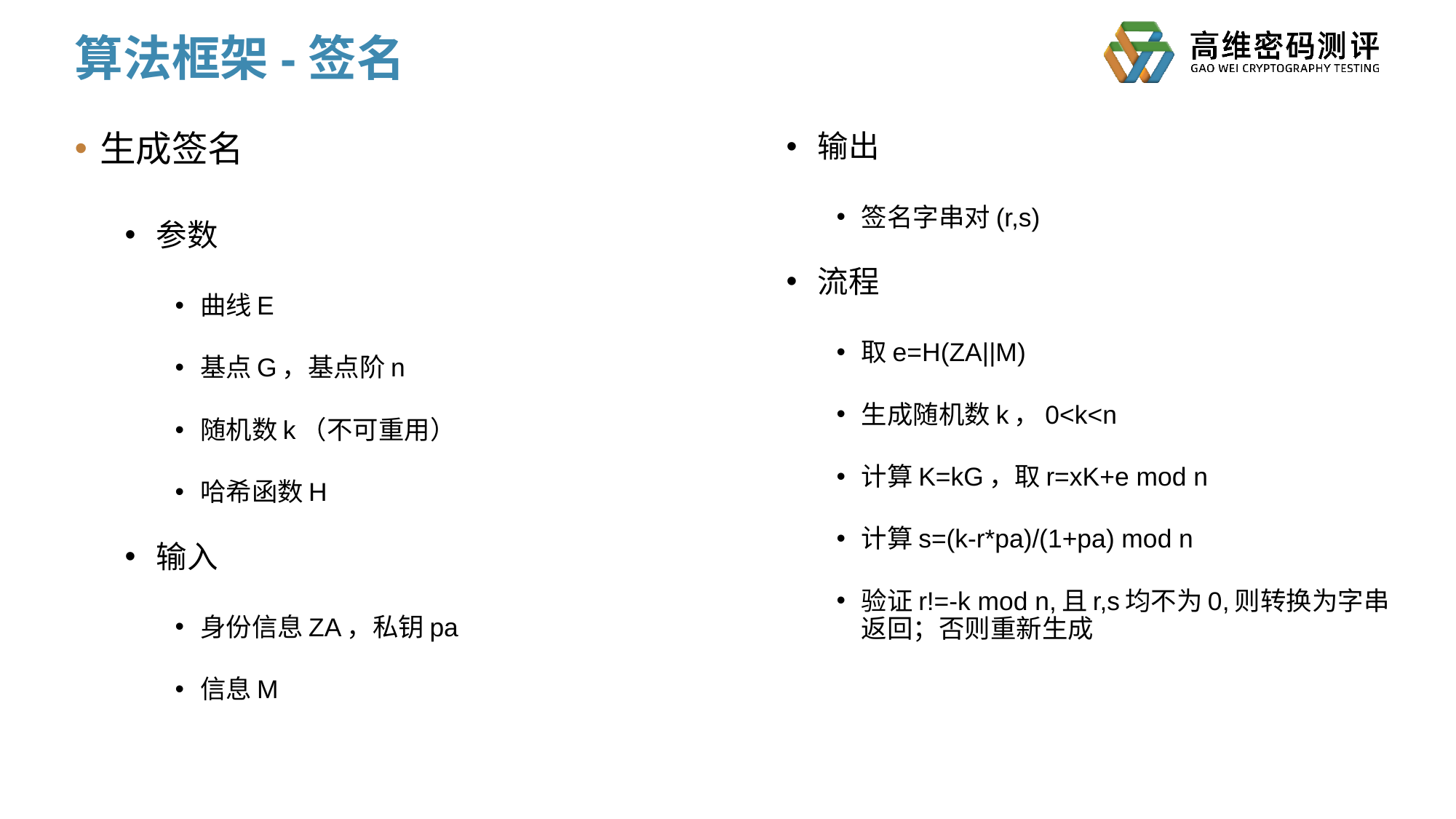

# 算法框架-签名
生成签名
参数
曲线E
基点G，基点阶n
随机数k（不可重用）
哈希函数H
输入
身份信息ZA，私钥pa
信息M
输出
签名字串对(r,s)
流程
取e=H(ZA||M)
生成随机数k，0<k<n
计算K=kG，取r=xK+e mod n
计算s=(k-r*pa)/(1+pa) mod n
验证r!=-k mod n,且r,s均不为0,则转换为字串返回；否则重新生成